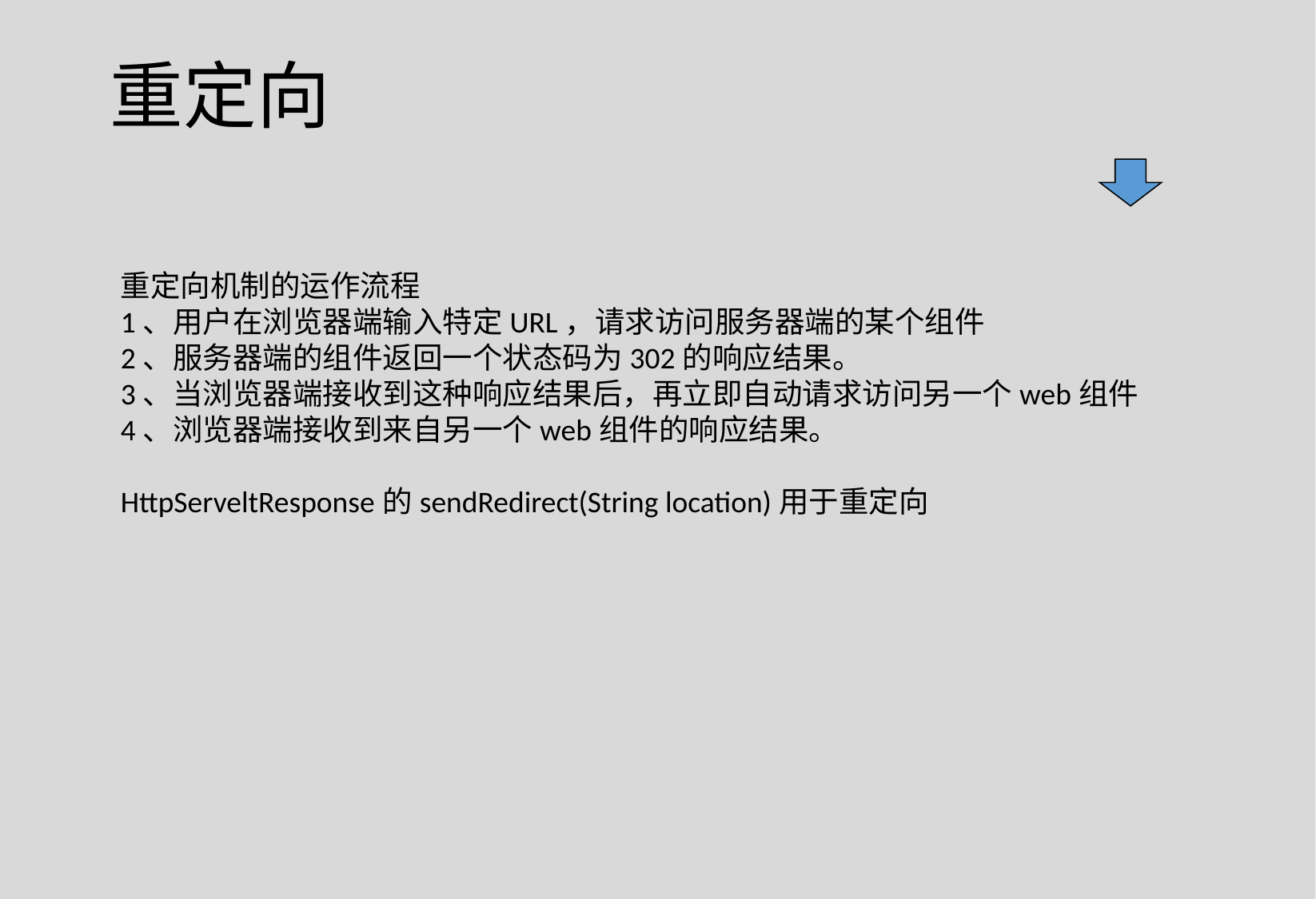

重定向

重定向机制的运作流程
1、用户在浏览器端输入特定URL，请求访问服务器端的某个组件
2、服务器端的组件返回一个状态码为302的响应结果。
3、当浏览器端接收到这种响应结果后，再立即自动请求访问另一个web组件
4、浏览器端接收到来自另一个web组件的响应结果。

HttpServeltResponse的sendRedirect(String location)用于重定向